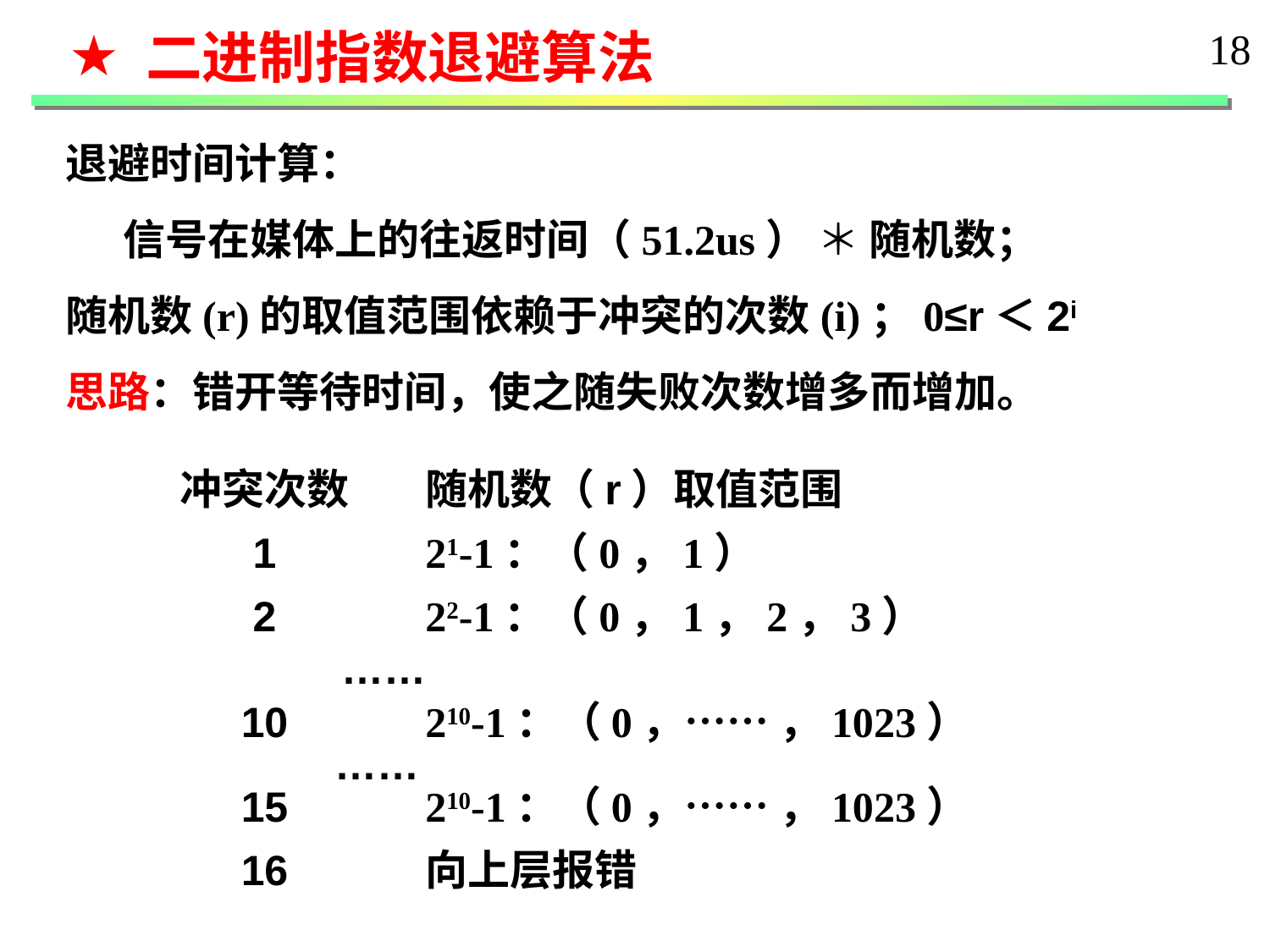

二进制指数退避算法
18

退避时间计算：
     信号在媒体上的往返时间（51.2us） ＊ 随机数；
随机数(r)的取值范围依赖于冲突的次数(i)；0≤r＜2i
思路：错开等待时间，使之随失败次数增多而增加。
冲突次数
随机数（r）取值范围
1
21-1：（0，1）
2
22-1：（0，1，2，3）
……
10
210-1：（0，…… ，1023）
……
15
210-1：（0，…… ，1023）
16
向上层报错